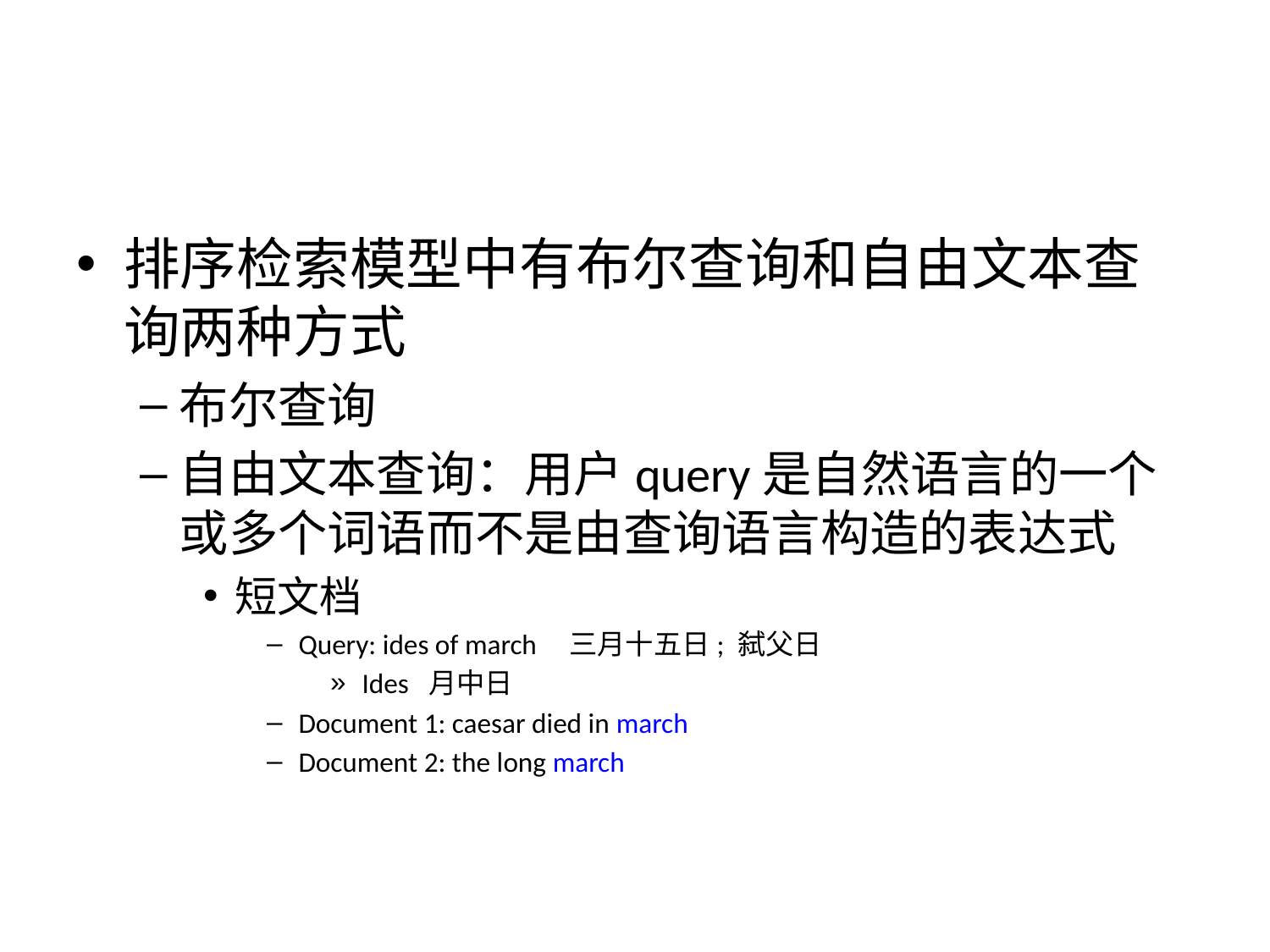

#
排序检索模型中有布尔查询和自由文本查询两种方式
布尔查询
自由文本查询：用户query是自然语言的一个或多个词语而不是由查询语言构造的表达式
短文档
Query: ides of march    三月十五日; 弑父日
Ides  月中日
Document 1: caesar died in march
Document 2: the long march